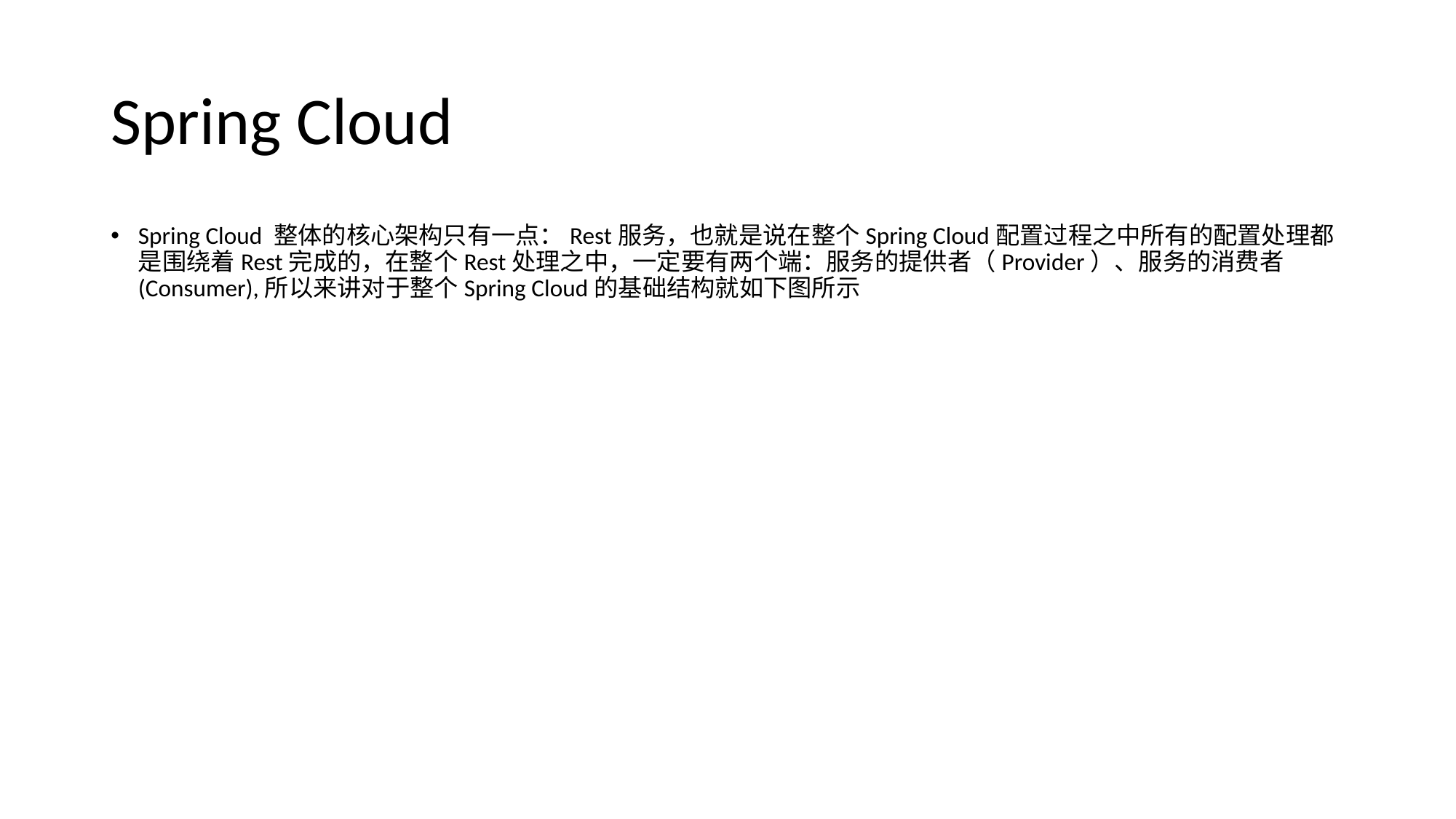

# Spring Cloud
Spring Cloud 整体的核心架构只有一点：Rest服务，也就是说在整个Spring Cloud配置过程之中所有的配置处理都是围绕着Rest完成的，在整个Rest处理之中，一定要有两个端：服务的提供者（Provider）、服务的消费者(Consumer),所以来讲对于整个Spring Cloud的基础结构就如下图所示